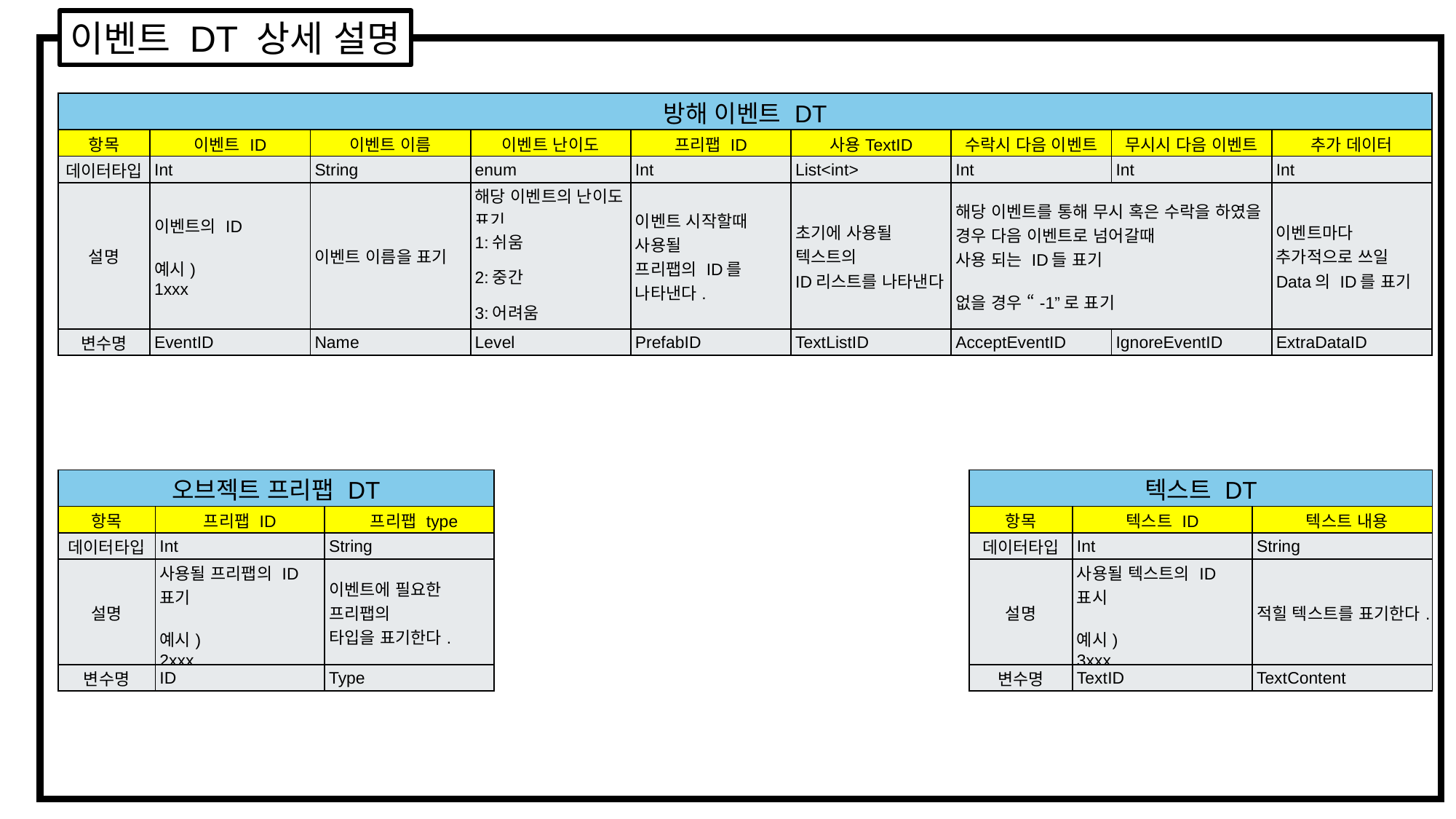

이벤트 DT 상세 설명

| 방해 이벤트 DT |  |  |  |  |  |  |  |  |
| --- | --- | --- | --- | --- | --- | --- | --- | --- |
| 항목 | 이벤트 ID | 이벤트 이름 | 이벤트 난이도 | 프리팹 ID | 사용TextID | 수락시 다음 이벤트 | 무시시 다음 이벤트 | 추가 데이터 |
| 데이터타입 | Int | String | enum | Int | List<int> | Int | Int | Int |
| 설명 | 이벤트의 ID 예시) 1xxx | 이벤트 이름을 표기 | 해당 이벤트의 난이도 표기 | 이벤트 시작할때 사용될 프리팹의 ID를 나타낸다. | 초기에 사용될 텍스트의 ID리스트를 나타낸다. | 해당 이벤트를 통해 무시 혹은 수락을 하였을 경우 다음 이벤트로 넘어갈때 사용 되는 ID들 표기 없을 경우 “-1”로 표기 |  | 이벤트마다 추가적으로 쓰일 Data의 ID를 표기 |
|  |  |  | 1:쉬움 |  |  |  |  |  |
|  |  |  | 2:중간 |  |  |  |  |  |
|  |  |  | 3:어려움 |  |  |  |  |  |
| 변수명 | EventID | Name | Level | PrefabID | TextListID | AcceptEventID | IgnoreEventID | ExtraDataID |
| 오브젝트 프리팹 DT |  |  |
| --- | --- | --- |
| 항목 | 프리팹 ID | 프리팹 type |
| 데이터타입 | Int | String |
| 설명 | 사용될 프리팹의 ID 표기 예시) 2xxx | 이벤트에 필요한 프리팹의 타입을 표기한다. |
| 변수명 | ID | Type |
| 텍스트 DT |  |  |
| --- | --- | --- |
| 항목 | 텍스트 ID | 텍스트 내용 |
| 데이터타입 | Int | String |
| 설명 | 사용될 텍스트의 ID 표시 예시) 3xxx | 적힐 텍스트를 표기한다. |
| 변수명 | TextID | TextContent |